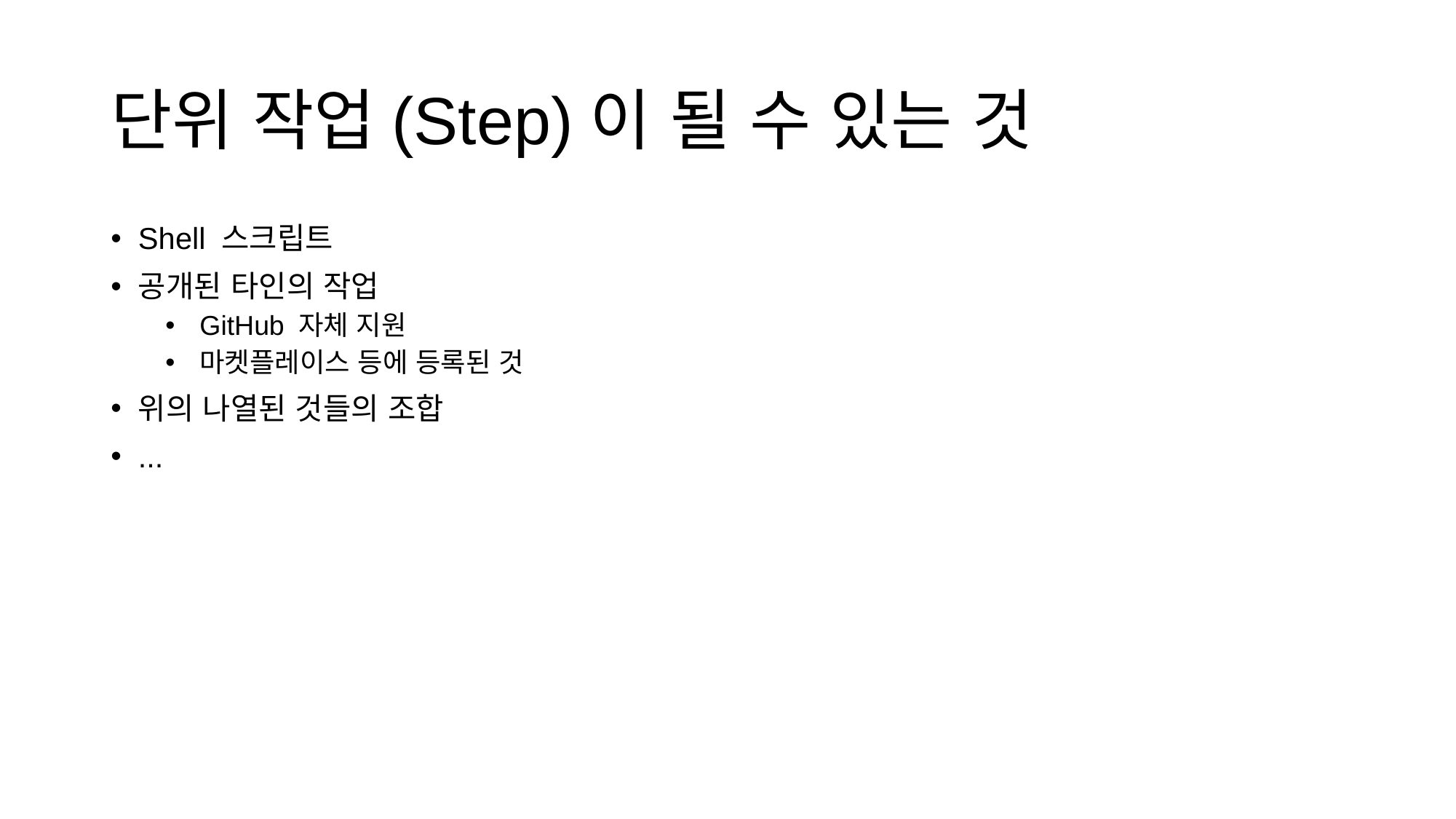

# 단위 작업(Step)이 될 수 있는 것
Shell 스크립트
공개된 타인의 작업
GitHub 자체 지원
마켓플레이스 등에 등록된 것
위의 나열된 것들의 조합
...